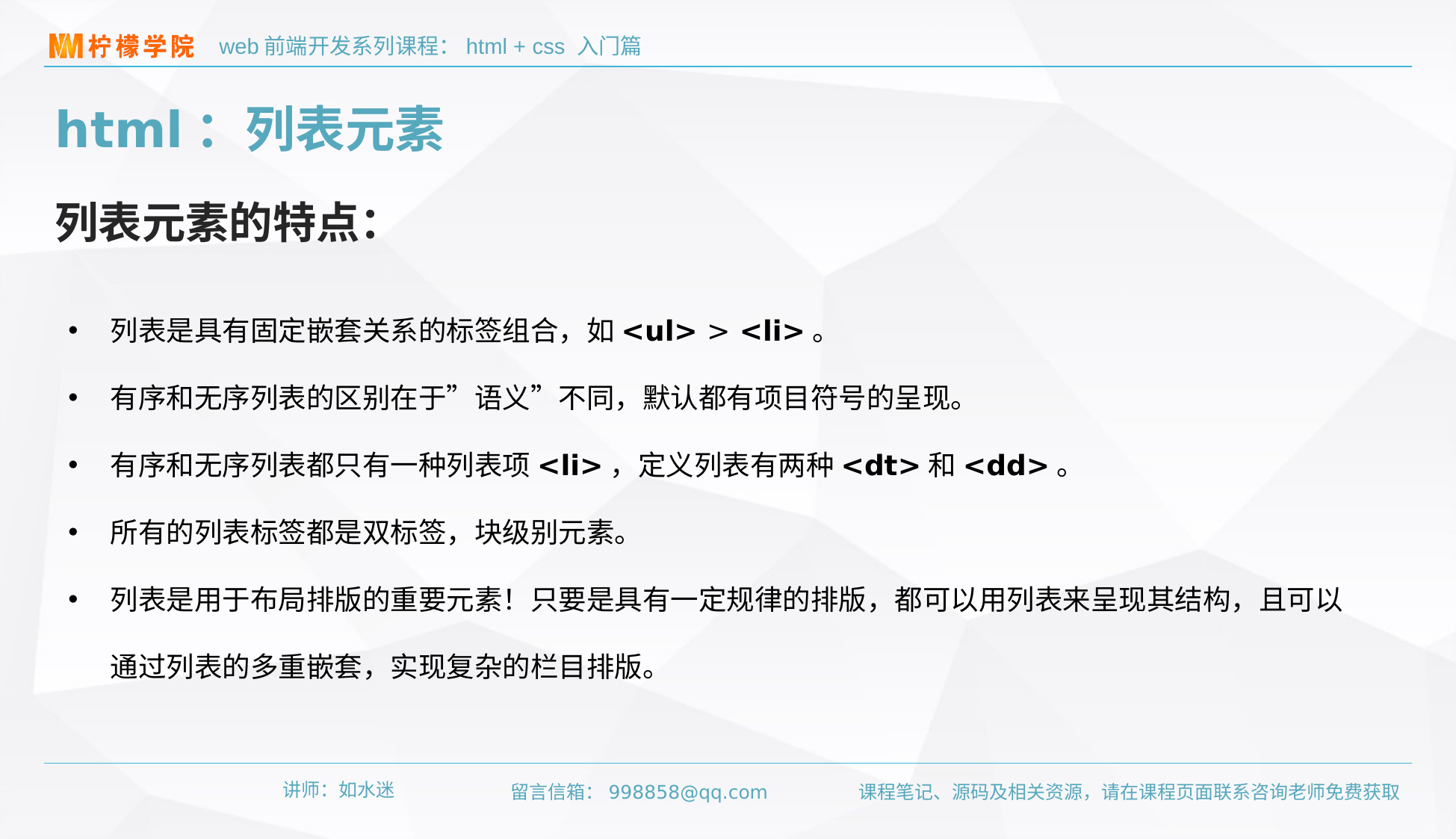

html：列表元素
列表元素的特点：
列表是具有固定嵌套关系的标签组合，如<ul> > <li>。
有序和无序列表的区别在于”语义”不同，默认都有项目符号的呈现。
有序和无序列表都只有一种列表项<li>，定义列表有两种<dt>和<dd>。
所有的列表标签都是双标签，块级别元素。
列表是用于布局排版的重要元素！只要是具有一定规律的排版，都可以用列表来呈现其结构，且可以通过列表的多重嵌套，实现复杂的栏目排版。